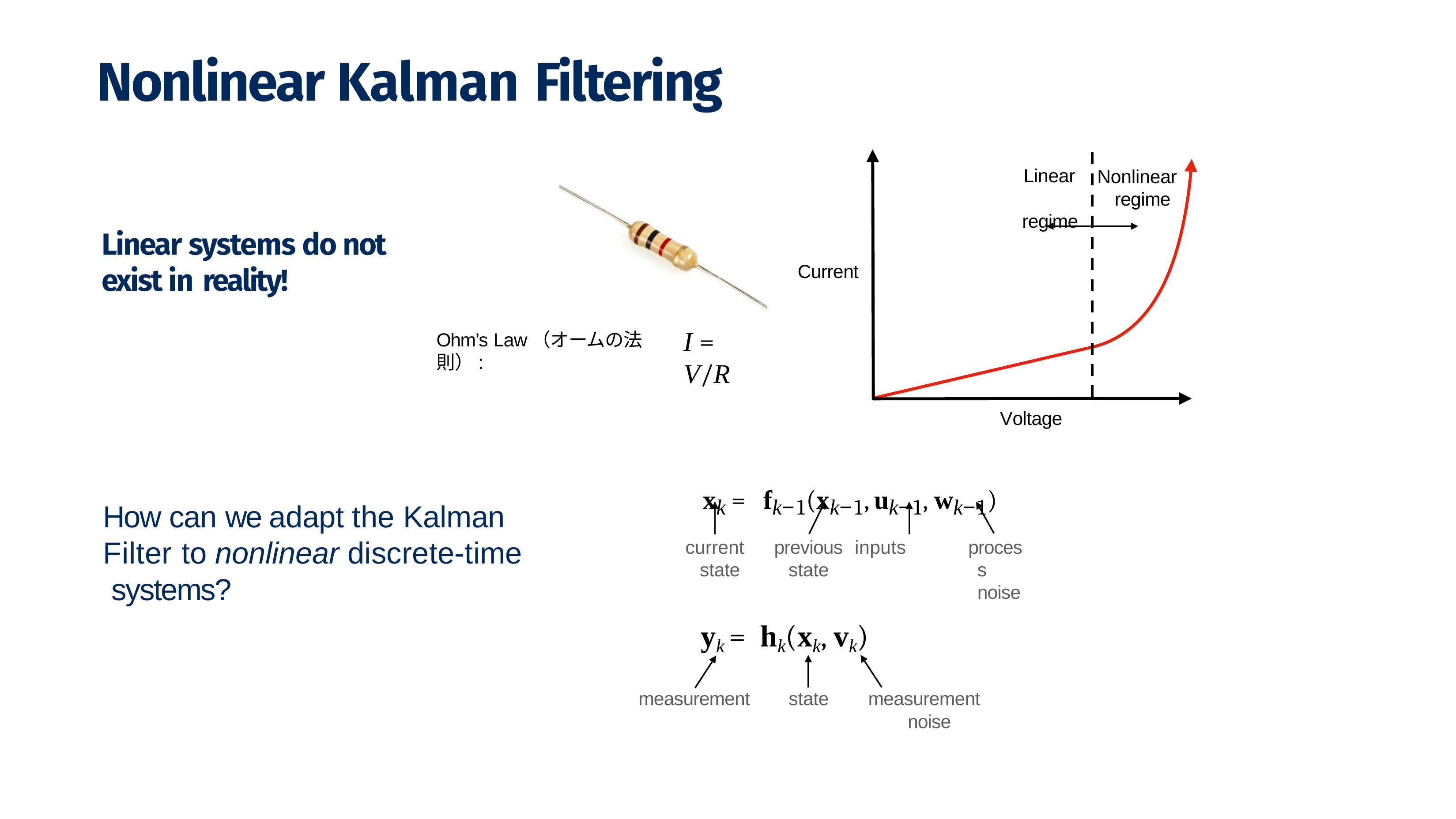

# Nonlinear Kalman Filtering

Linear  regime
Nonlinear  regime

Linear systems do not  exist in reality!

Current
I = V/R
Ohm’s Law（オームの法則）:

Voltage

xk = fk−1(xk−1, uk−1, wk−1)
How can we adapt the Kalman  Filter to nonlinear discrete-time  systems?

current  state
previous	inputs  state
process  noise
yk = hk(xk, vk)

measurement
state
measurement  noise